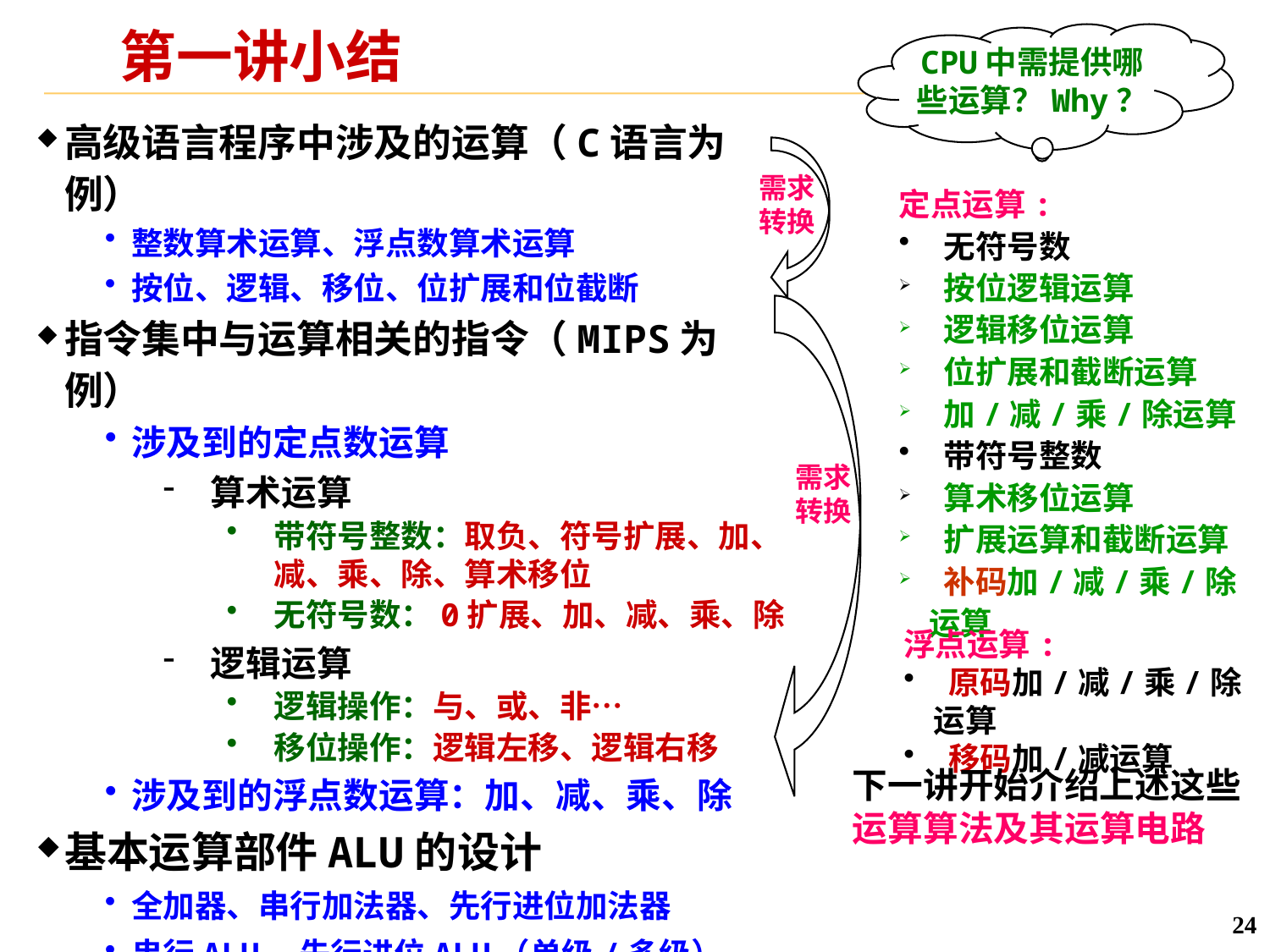

CPU中需提供哪些运算？Why？
# 第一讲小结
高级语言程序中涉及的运算（C语言为例）
整数算术运算、浮点数算术运算
按位、逻辑、移位、位扩展和位截断
指令集中与运算相关的指令（MIPS为例）
涉及到的定点数运算
算术运算
带符号整数：取负、符号扩展、加、减、乘、除、算术移位
无符号数：0扩展、加、减、乘、除
逻辑运算
逻辑操作：与、或、非…
移位操作：逻辑左移、逻辑右移
涉及到的浮点数运算：加、减、乘、除
基本运算部件ALU的设计
全加器、串行加法器、先行进位加法器
串行ALU、先行进位ALU（单级/多级）

需求转换
定点运算:
 无符号数
 按位逻辑运算
 逻辑移位运算
 位扩展和截断运算
 加/减/乘/除运算
 带符号整数
 算术移位运算
 扩展运算和截断运算
 补码加/减/乘/除运算

需求转换
浮点运算:
 原码加/减/乘/除运算
 移码加/减运算
下一讲开始介绍上述这些运算算法及其运算电路
24